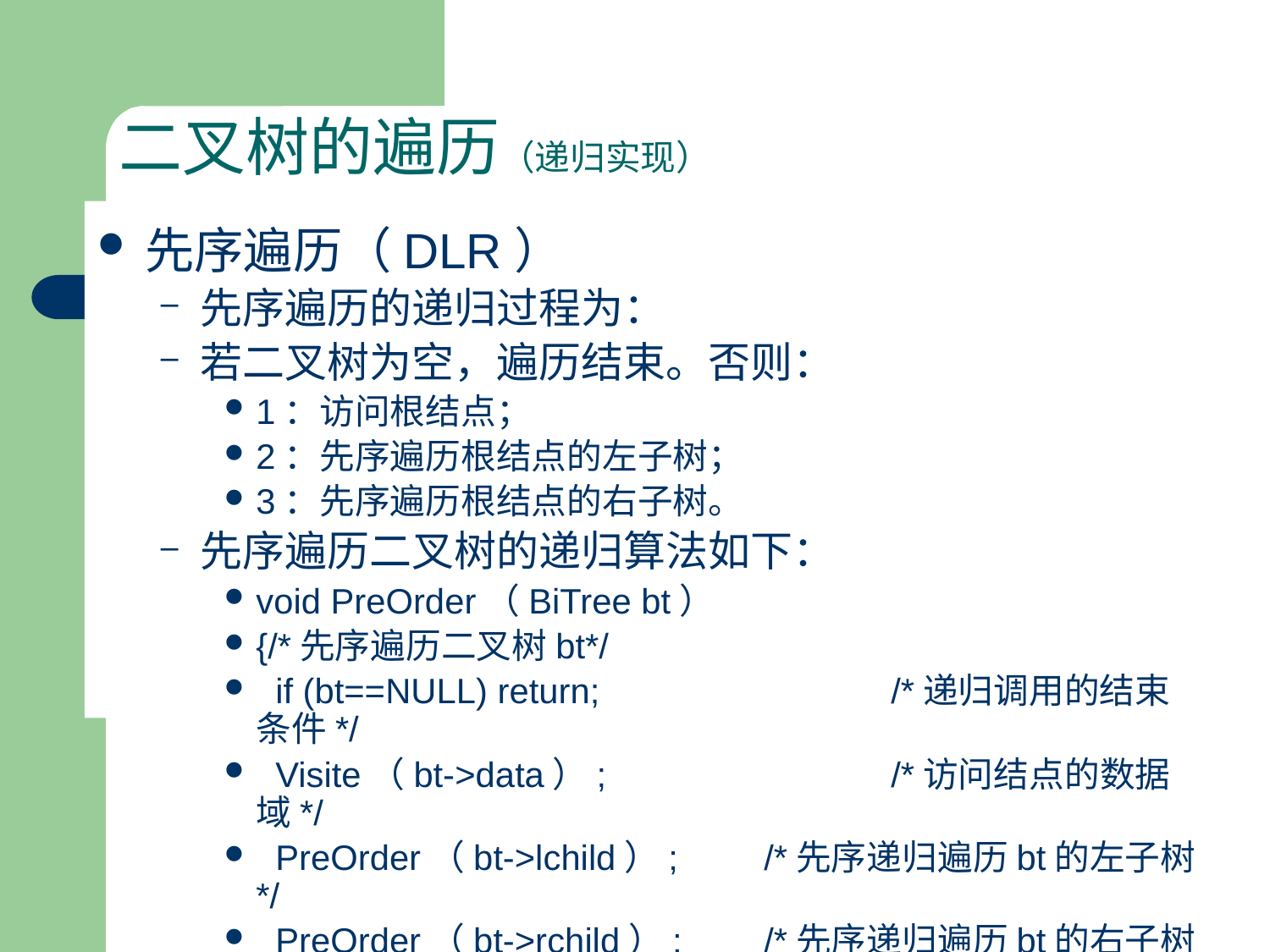

# 二叉树的遍历（递归实现）
先序遍历（DLR）
先序遍历的递归过程为：
若二叉树为空，遍历结束。否则：
1：访问根结点；
2：先序遍历根结点的左子树；
3：先序遍历根结点的右子树。
先序遍历二叉树的递归算法如下：
void PreOrder（BiTree bt）
{/*先序遍历二叉树bt*/
  if (bt==NULL) return;    	 	/*递归调用的结束条件*/
  Visite（bt->data）;       		/*访问结点的数据域*/
  PreOrder（bt->lchild）;   	/*先序递归遍历bt的左子树*/
  PreOrder（bt->rchild）;   	/*先序递归遍历bt的右子树*/
}